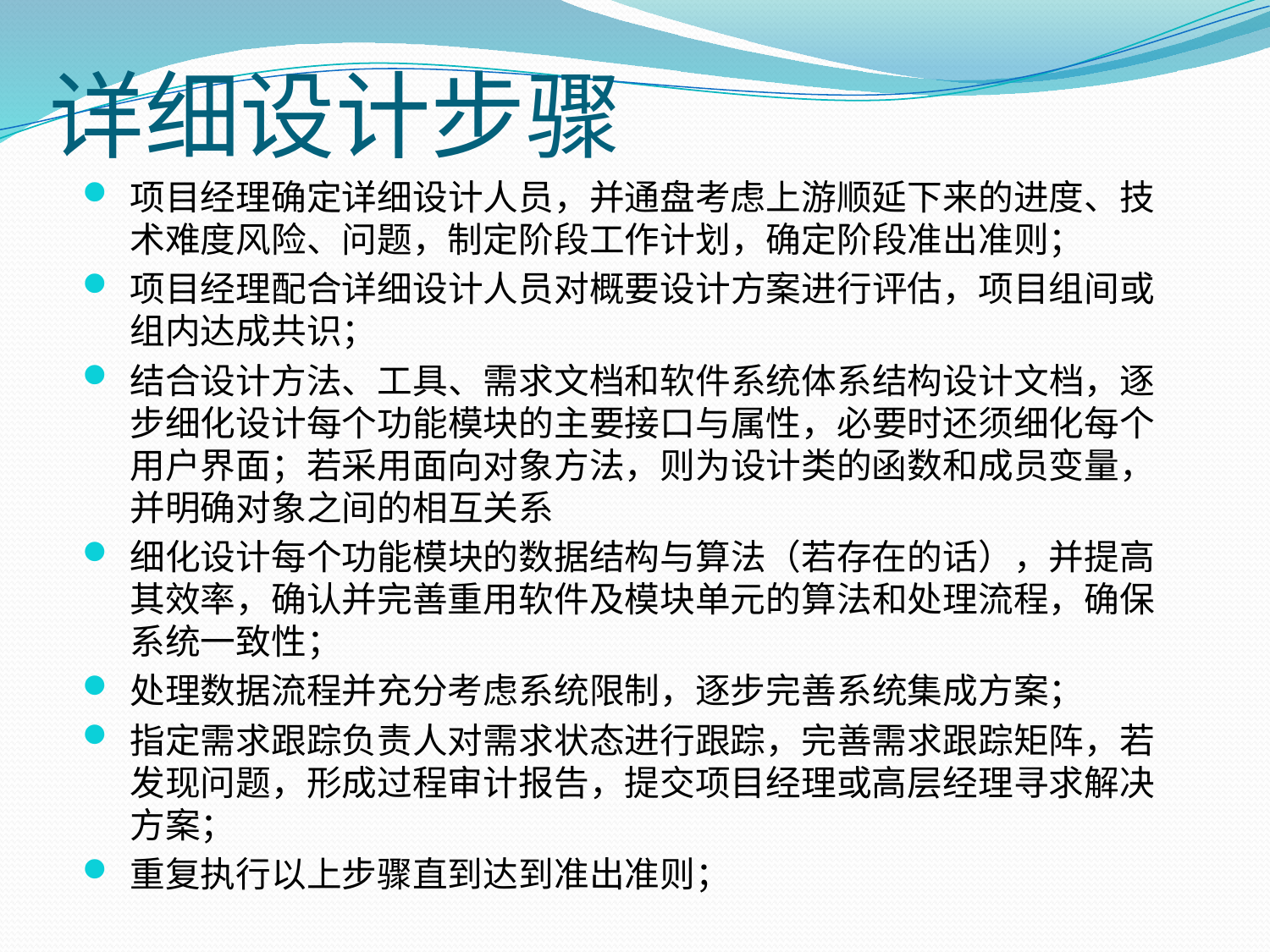

# 详细设计步骤
项目经理确定详细设计人员，并通盘考虑上游顺延下来的进度、技术难度风险、问题，制定阶段工作计划，确定阶段准出准则；
项目经理配合详细设计人员对概要设计方案进行评估，项目组间或组内达成共识；
结合设计方法、工具、需求文档和软件系统体系结构设计文档，逐步细化设计每个功能模块的主要接口与属性，必要时还须细化每个用户界面；若采用面向对象方法，则为设计类的函数和成员变量，并明确对象之间的相互关系
细化设计每个功能模块的数据结构与算法（若存在的话），并提高其效率，确认并完善重用软件及模块单元的算法和处理流程，确保系统一致性；
处理数据流程并充分考虑系统限制，逐步完善系统集成方案；
指定需求跟踪负责人对需求状态进行跟踪，完善需求跟踪矩阵，若发现问题，形成过程审计报告，提交项目经理或高层经理寻求解决方案；
重复执行以上步骤直到达到准出准则；